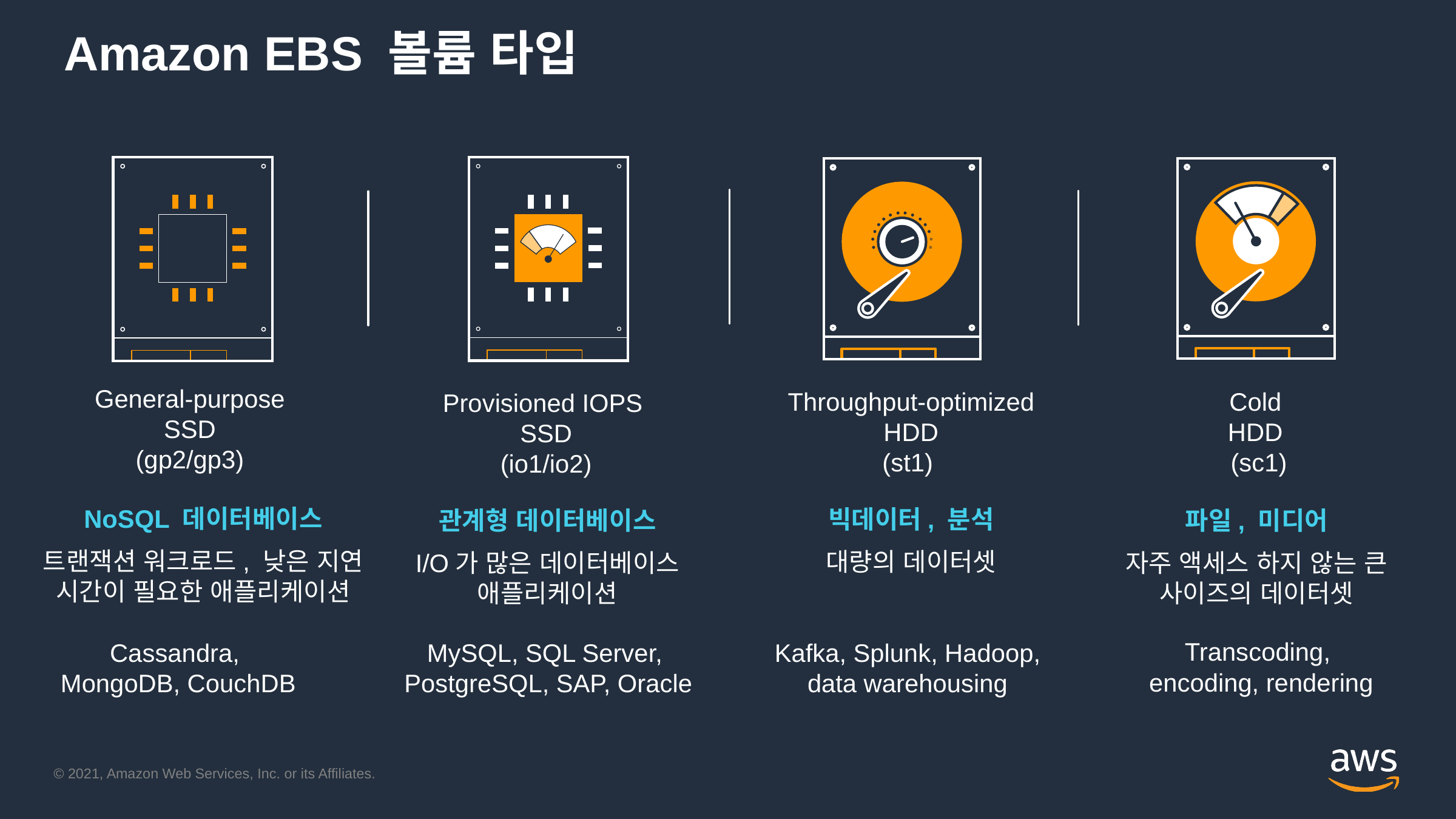

# Amazon EBS 볼륨 타입

General-purpose
SSD
(gp2/gp3)
Cold
HDD
(sc1)
Throughput-optimized HDD
(st1)
Provisioned IOPS
SSD
(io1/io2)
NoSQL 데이터베이스
트랜잭션 워크로드, 낮은 지연 시간이 필요한 애플리케이션
빅데이터, 분석
대량의 데이터셋
관계형 데이터베이스
I/O가 많은 데이터베이스 애플리케이션
파일, 미디어
자주 액세스 하지 않는 큰 사이즈의 데이터셋
Transcoding,
encoding, rendering
Cassandra,
MongoDB, CouchDB
MySQL, SQL Server,
PostgreSQL, SAP, Oracle
Kafka, Splunk, Hadoop, data warehousing